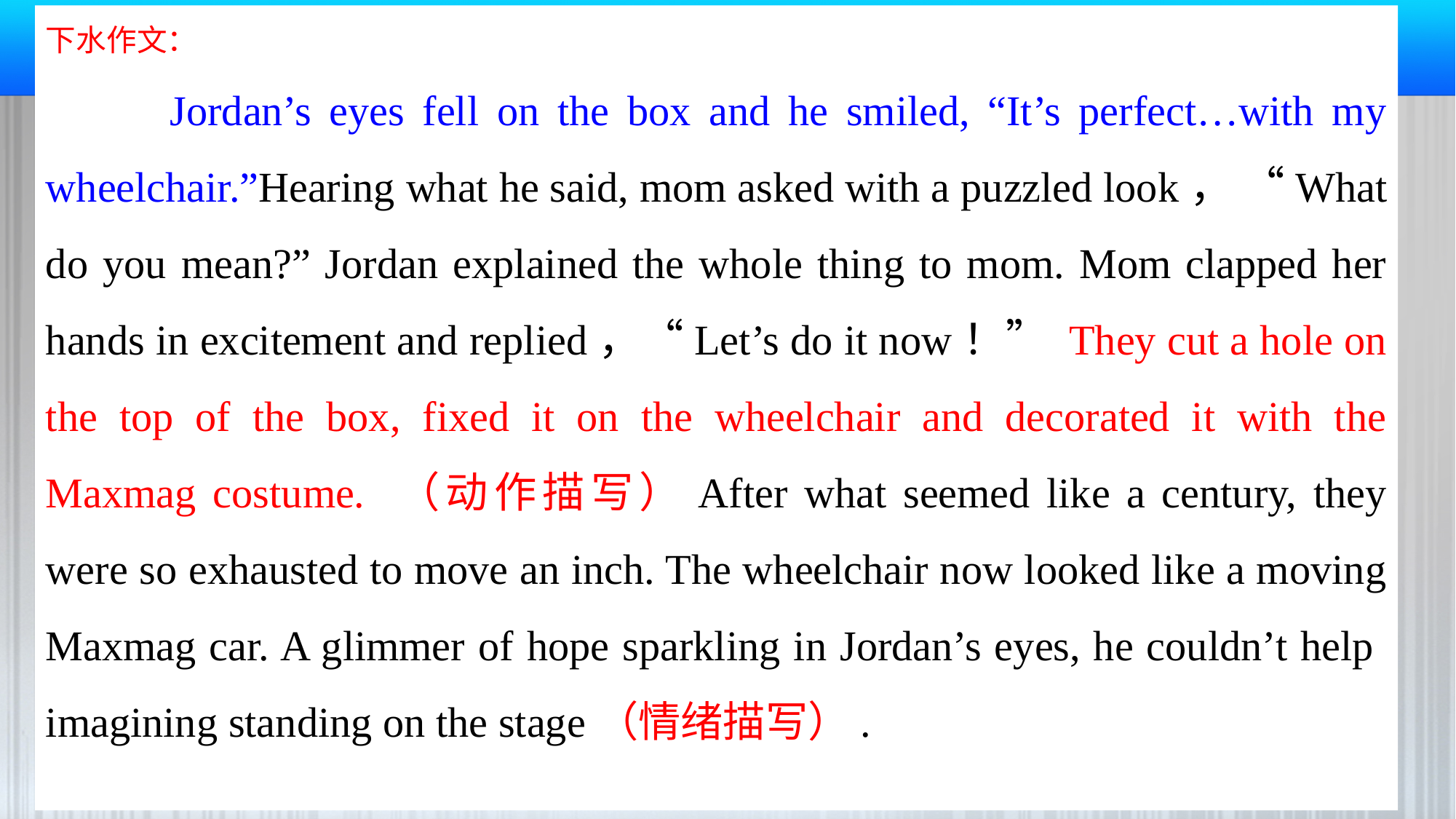

下水作文：
  	Jordan’s eyes fell on the box and he smiled, “It’s perfect…with my wheelchair.”Hearing what he said, mom asked with a puzzled look， “What do you mean?” Jordan explained the whole thing to mom. Mom clapped her hands in excitement and replied，“Let’s do it now！” They cut a hole on the top of the box, fixed it on the wheelchair and decorated it with the Maxmag costume. （动作描写）After what seemed like a century, they were so exhausted to move an inch. The wheelchair now looked like a moving Maxmag car. A glimmer of hope sparkling in Jordan’s eyes, he couldn’t help  imagining standing on the stage（情绪描写）.